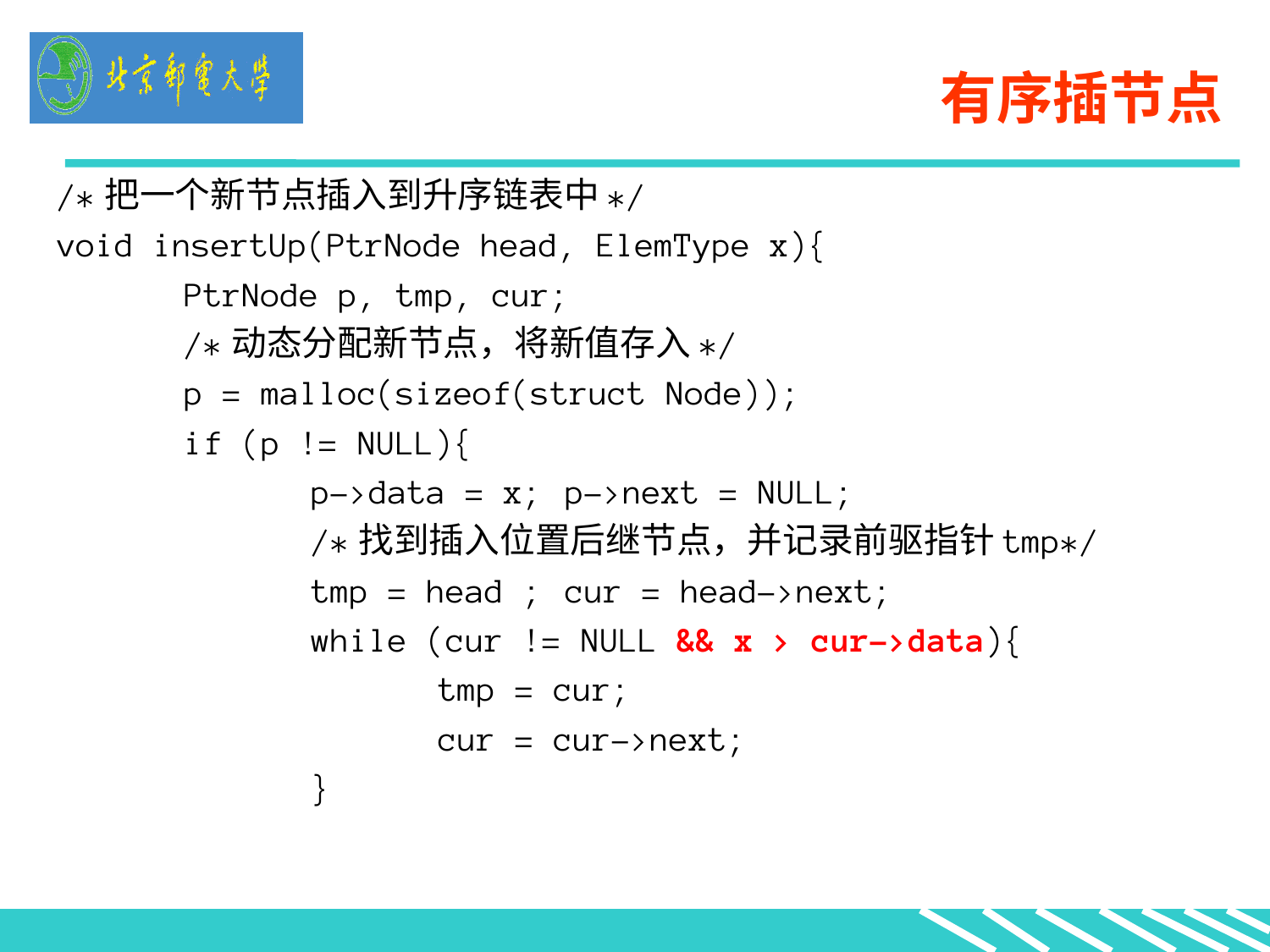

有序插节点
/*把一个新节点插入到升序链表中*/
void insertUp(PtrNode head, ElemType x){
	PtrNode p, tmp, cur;
	/*动态分配新节点，将新值存入*/
	p = malloc(sizeof(struct Node));
	if (p != NULL){
		p->data = x;	p->next = NULL;
		/*找到插入位置后继节点，并记录前驱指针tmp*/
		tmp = head ;	cur = head->next;
		while (cur != NULL && x > cur->data){
			tmp = cur;
			cur = cur->next;
		}